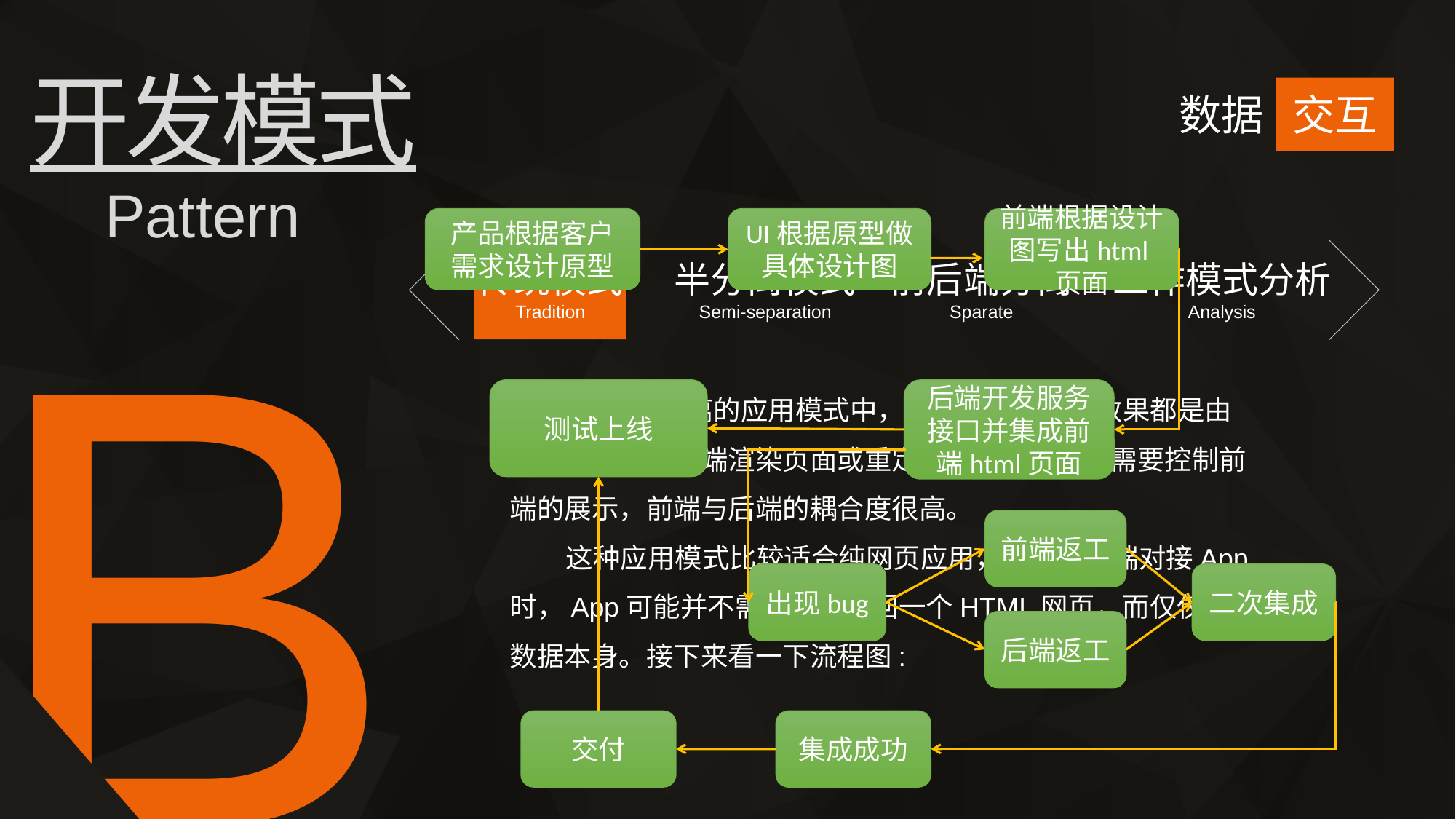

开发模式
Pattern
B
产品根据客户需求设计原型
UI根据原型做具体设计图
前端根据设计图写出html页面

传统模式
Tradition
工作模式分析
Analysis
前后端分离
Sparate
半分离模式
Semi-separation
 在前后端不分离的应用模式中，前端页面看到的效果都是由后端控制，由后端渲染页面或重定向，也就是后端需要控制前端的展示，前端与后端的耦合度很高。
        这种应用模式比较适合纯网页应用，但是当后端对接App时，App可能并不需要后端返回一个HTML网页，而仅仅是数据本身。接下来看一下流程图:
测试上线
后端开发服务接口并集成前端html页面
前端返工
出现bug
二次集成
后端返工

交付
集成成功